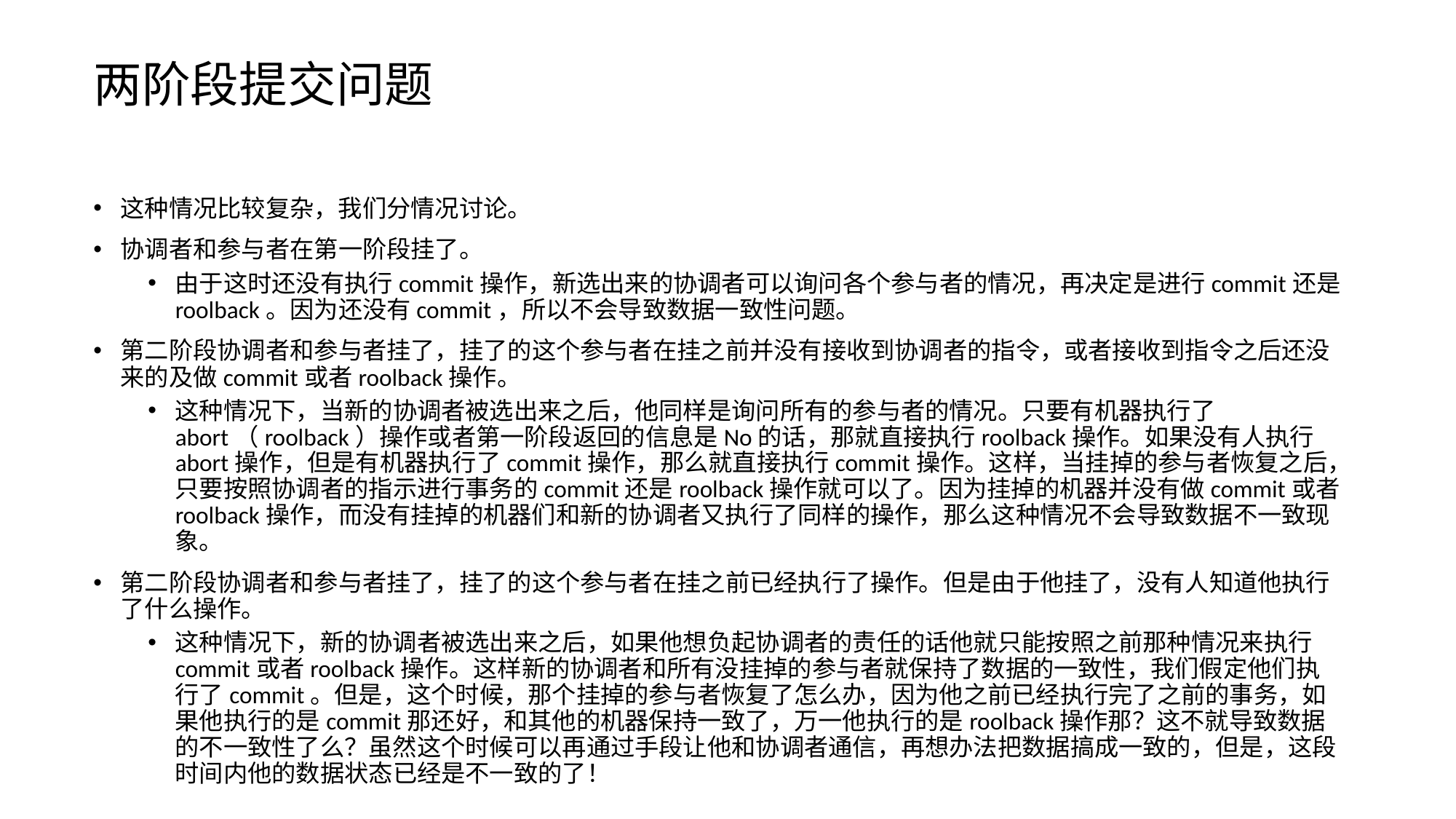

# 两阶段提交问题
这种情况比较复杂，我们分情况讨论。
协调者和参与者在第一阶段挂了。
由于这时还没有执行commit操作，新选出来的协调者可以询问各个参与者的情况，再决定是进行commit还是roolback。因为还没有commit，所以不会导致数据一致性问题。
第二阶段协调者和参与者挂了，挂了的这个参与者在挂之前并没有接收到协调者的指令，或者接收到指令之后还没来的及做commit或者roolback操作。
这种情况下，当新的协调者被选出来之后，他同样是询问所有的参与者的情况。只要有机器执行了abort（roolback）操作或者第一阶段返回的信息是No的话，那就直接执行roolback操作。如果没有人执行abort操作，但是有机器执行了commit操作，那么就直接执行commit操作。这样，当挂掉的参与者恢复之后，只要按照协调者的指示进行事务的commit还是roolback操作就可以了。因为挂掉的机器并没有做commit或者roolback操作，而没有挂掉的机器们和新的协调者又执行了同样的操作，那么这种情况不会导致数据不一致现象。
第二阶段协调者和参与者挂了，挂了的这个参与者在挂之前已经执行了操作。但是由于他挂了，没有人知道他执行了什么操作。
这种情况下，新的协调者被选出来之后，如果他想负起协调者的责任的话他就只能按照之前那种情况来执行commit或者roolback操作。这样新的协调者和所有没挂掉的参与者就保持了数据的一致性，我们假定他们执行了commit。但是，这个时候，那个挂掉的参与者恢复了怎么办，因为他之前已经执行完了之前的事务，如果他执行的是commit那还好，和其他的机器保持一致了，万一他执行的是roolback操作那？这不就导致数据的不一致性了么？虽然这个时候可以再通过手段让他和协调者通信，再想办法把数据搞成一致的，但是，这段时间内他的数据状态已经是不一致的了！